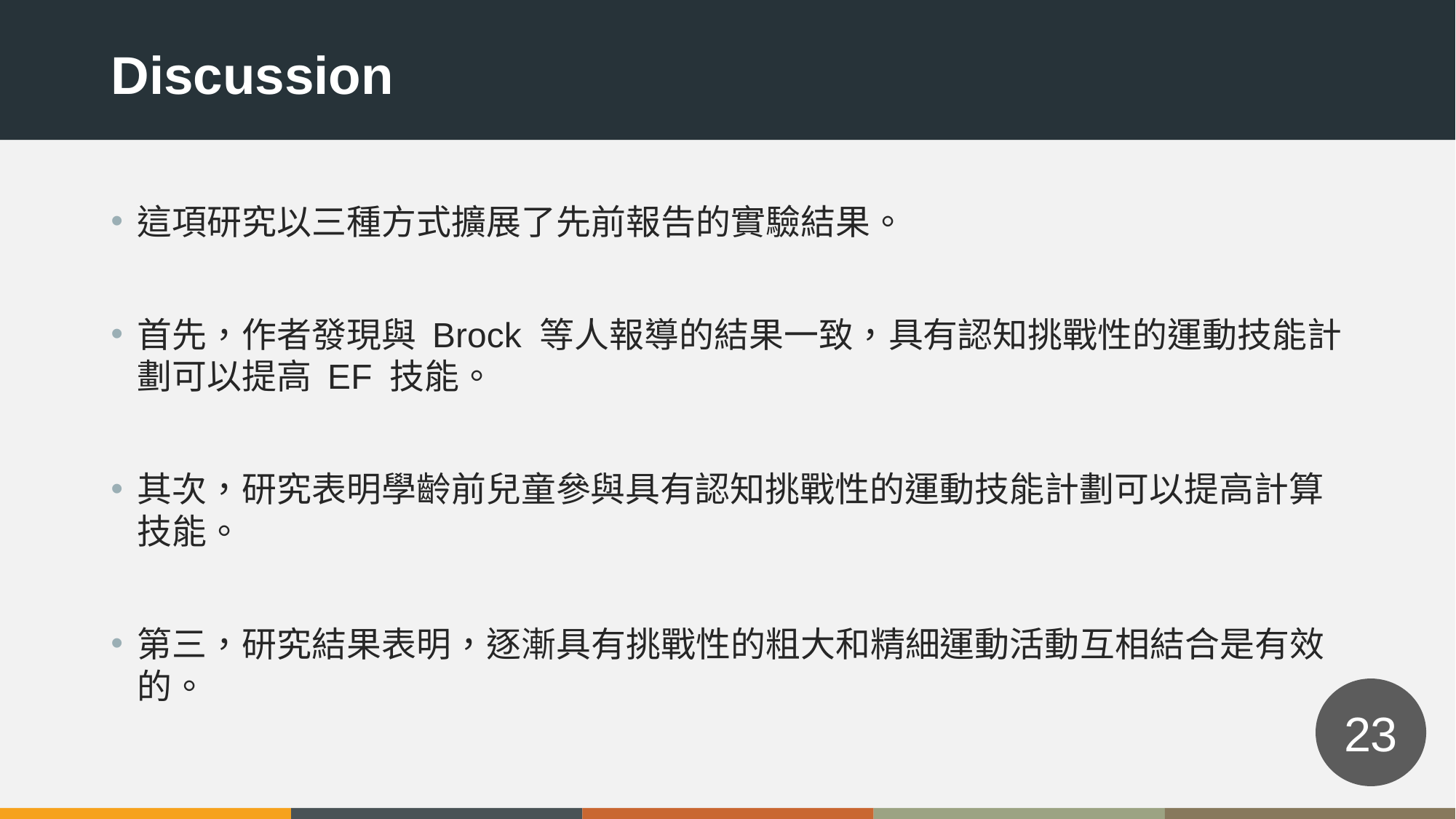

Discussion
這項研究以三種方式擴展了先前報告的實驗結果。

首先，作者發現與 Brock 等人報導的結果一致，具有認知挑戰性的運動技能計劃可以提高 EF 技能。

其次，研究表明學齡前兒童參與具有認知挑戰性的運動技能計劃可以提高計算技能。

第三，研究結果表明，逐漸具有挑戰性的粗大和精細運動活動互相結合是有效的。

23